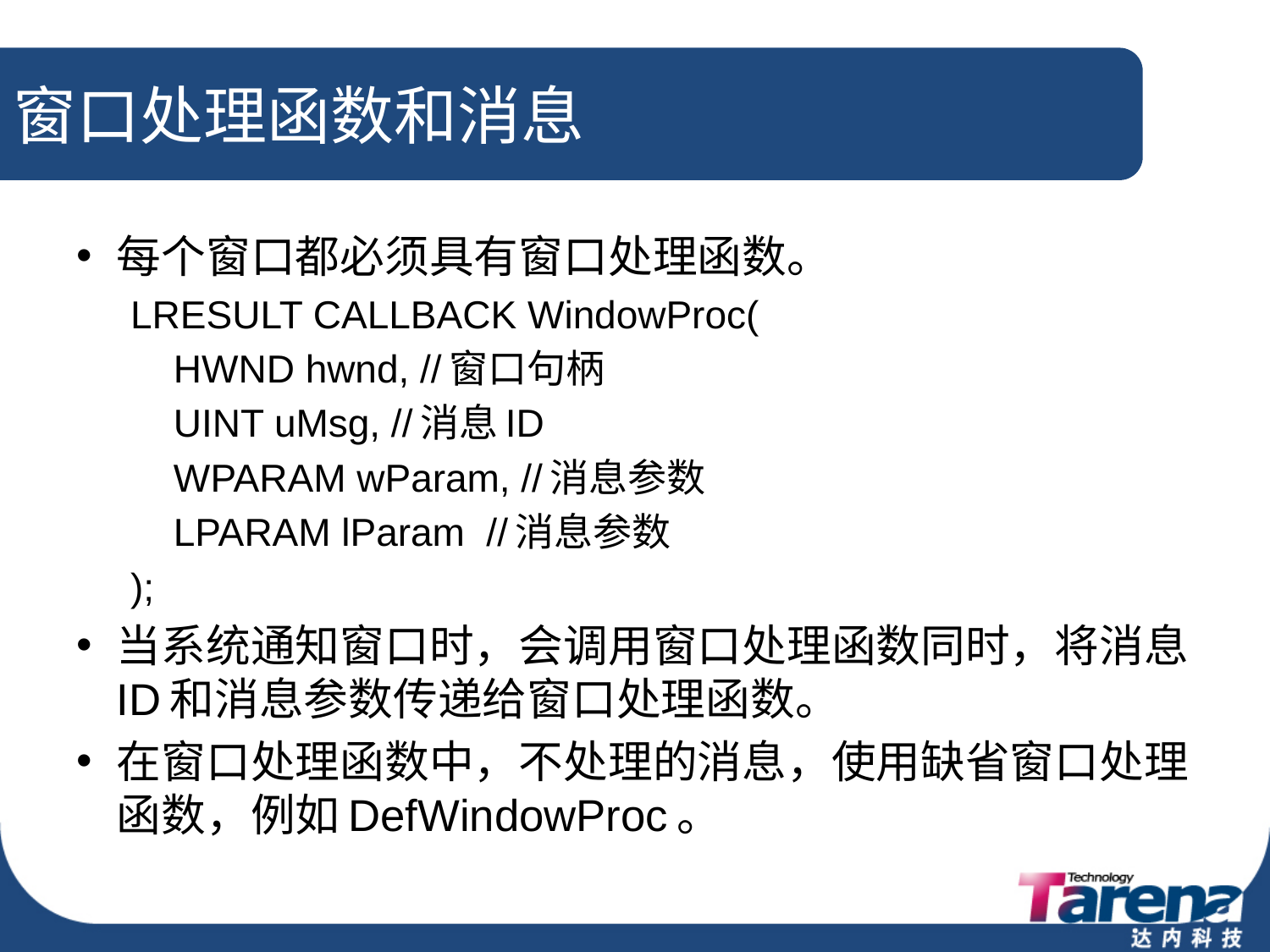

# 窗口处理函数和消息
每个窗口都必须具有窗口处理函数。
LRESULT CALLBACK WindowProc(
    HWND hwnd, //窗口句柄
    UINT uMsg, //消息ID
    WPARAM wParam, //消息参数
    LPARAM lParam  //消息参数
);
当系统通知窗口时，会调用窗口处理函数同时，将消息ID和消息参数传递给窗口处理函数。
在窗口处理函数中，不处理的消息，使用缺省窗口处理函数，例如DefWindowProc。